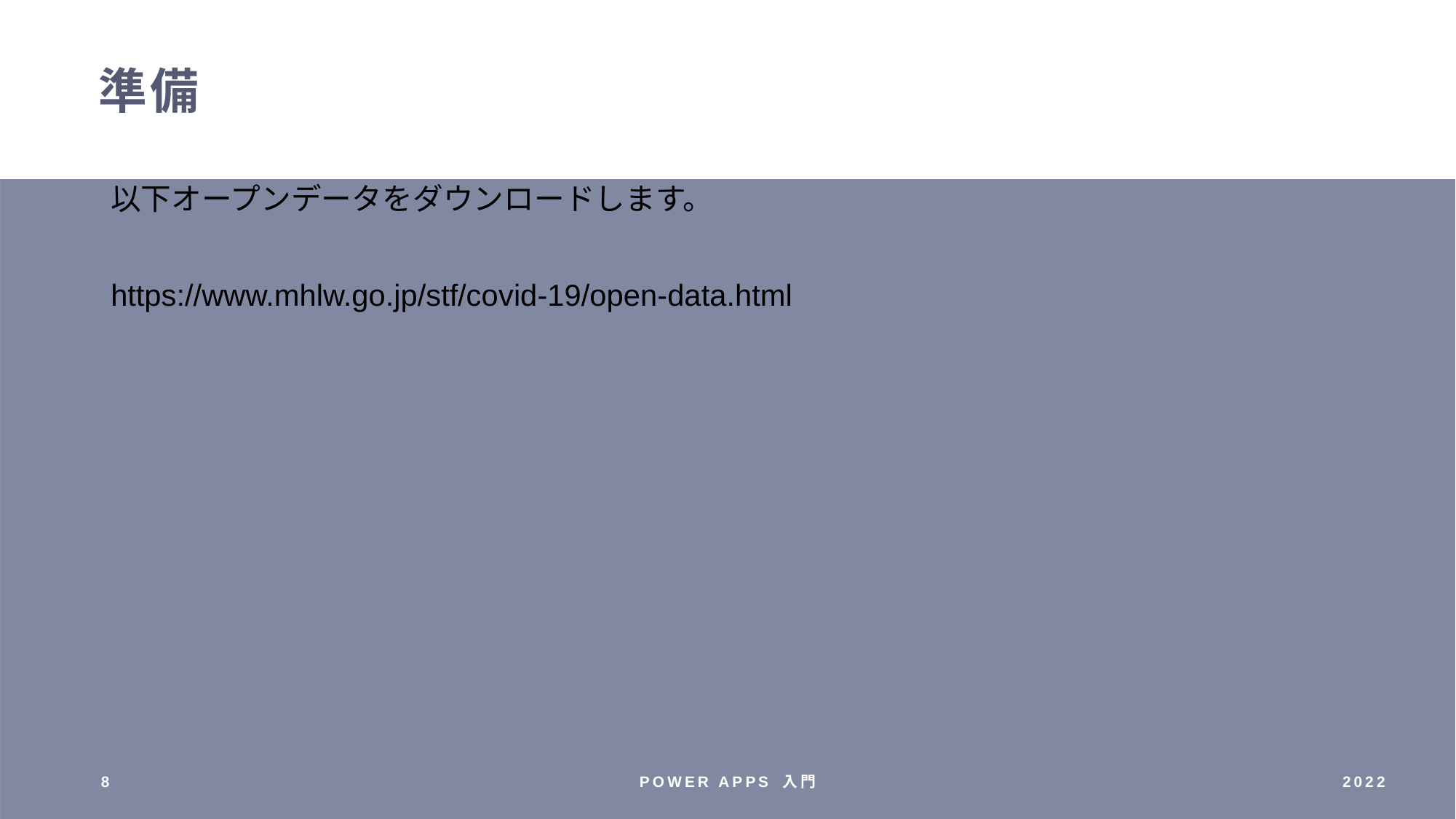

# 準備
以下オープンデータをダウンロードします。

https://www.mhlw.go.jp/stf/covid-19/open-data.html
8
Power Apps 入門
2022